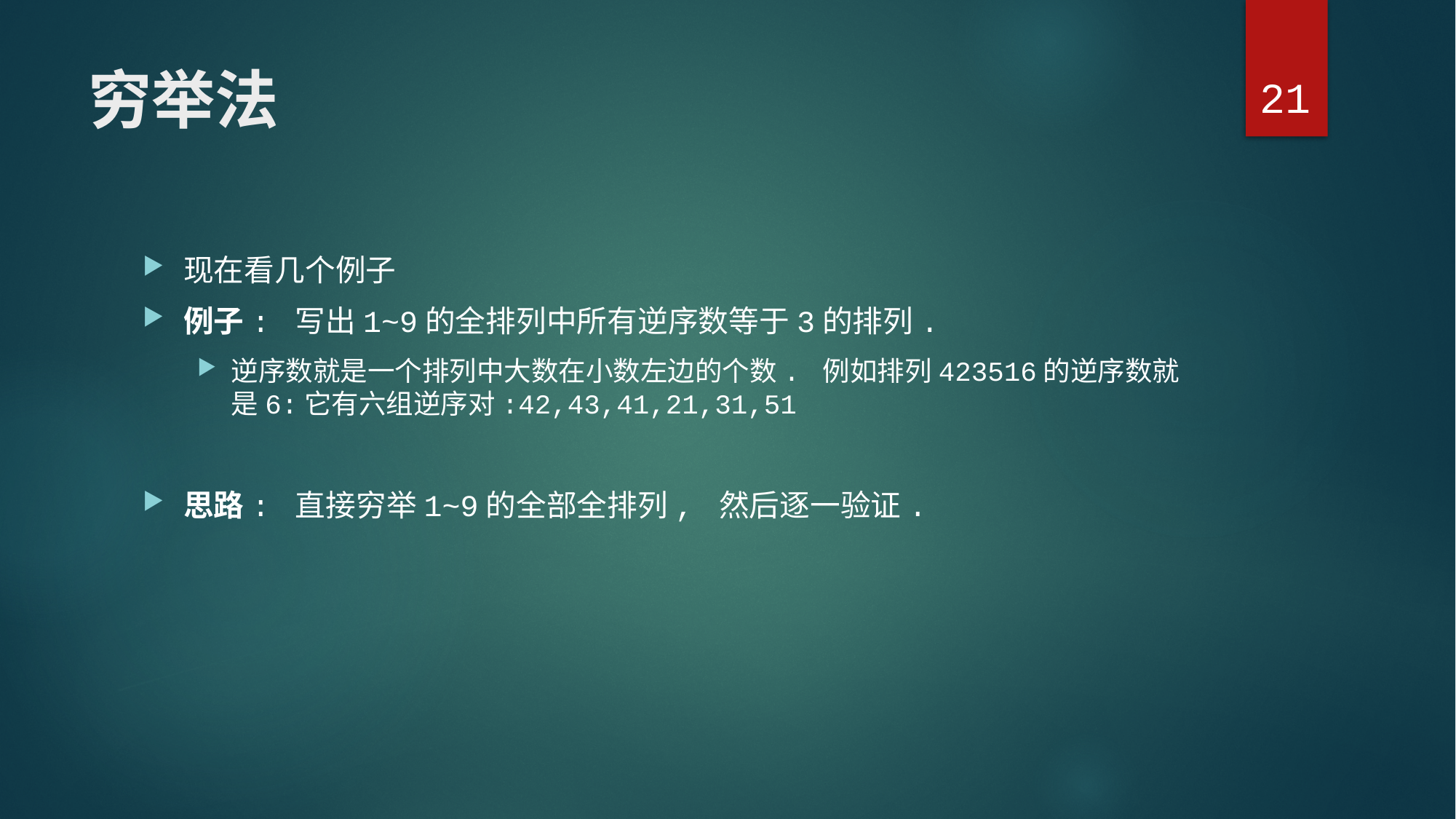

21
# 穷举法
现在看几个例子
例子: 写出1~9的全排列中所有逆序数等于3的排列.
逆序数就是一个排列中大数在小数左边的个数. 例如排列423516的逆序数就是6:它有六组逆序对:42,43,41,21,31,51

思路: 直接穷举1~9的全部全排列, 然后逐一验证.